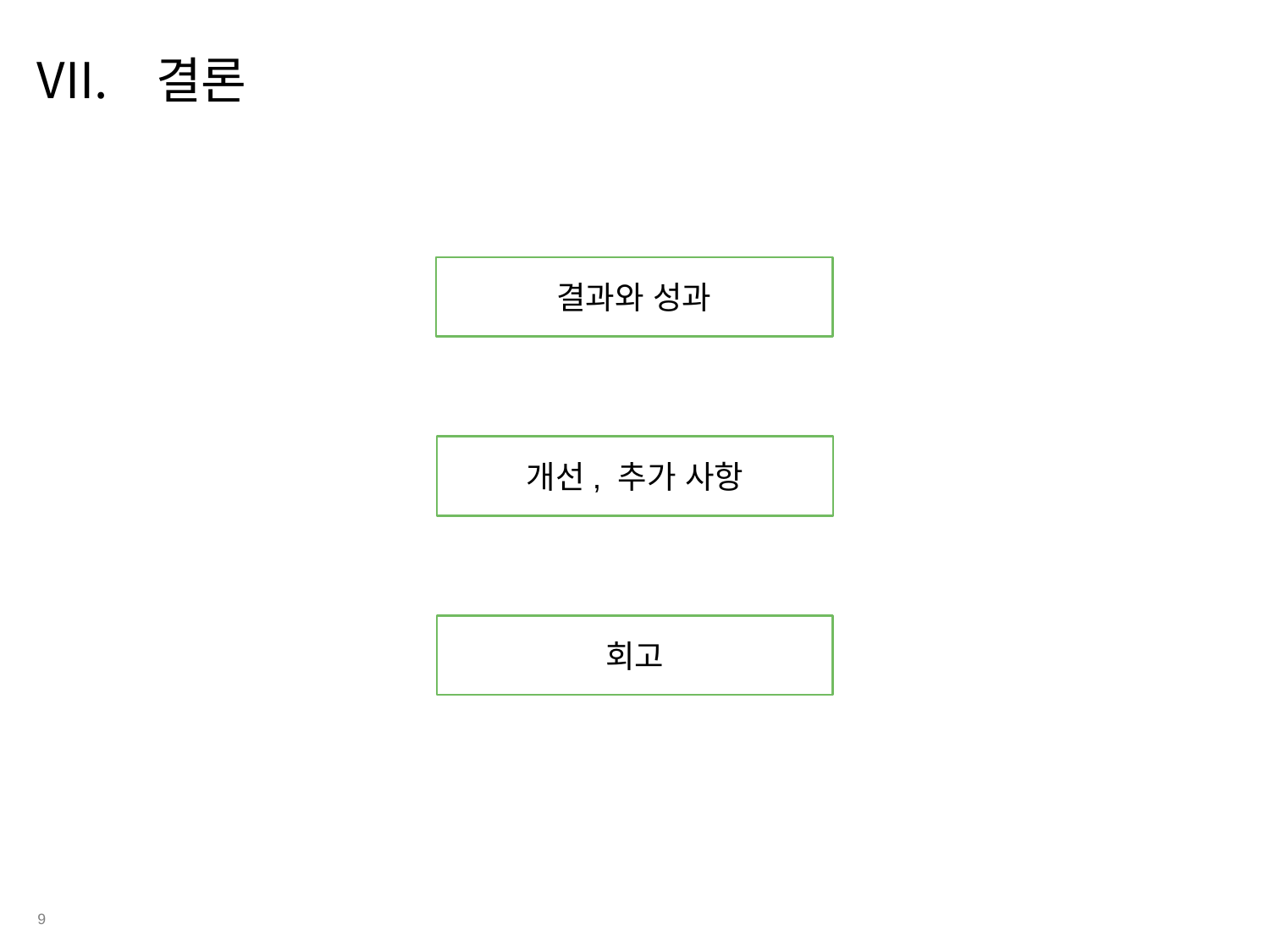

# 결론
결과와 성과
개선, 추가 사항
회고